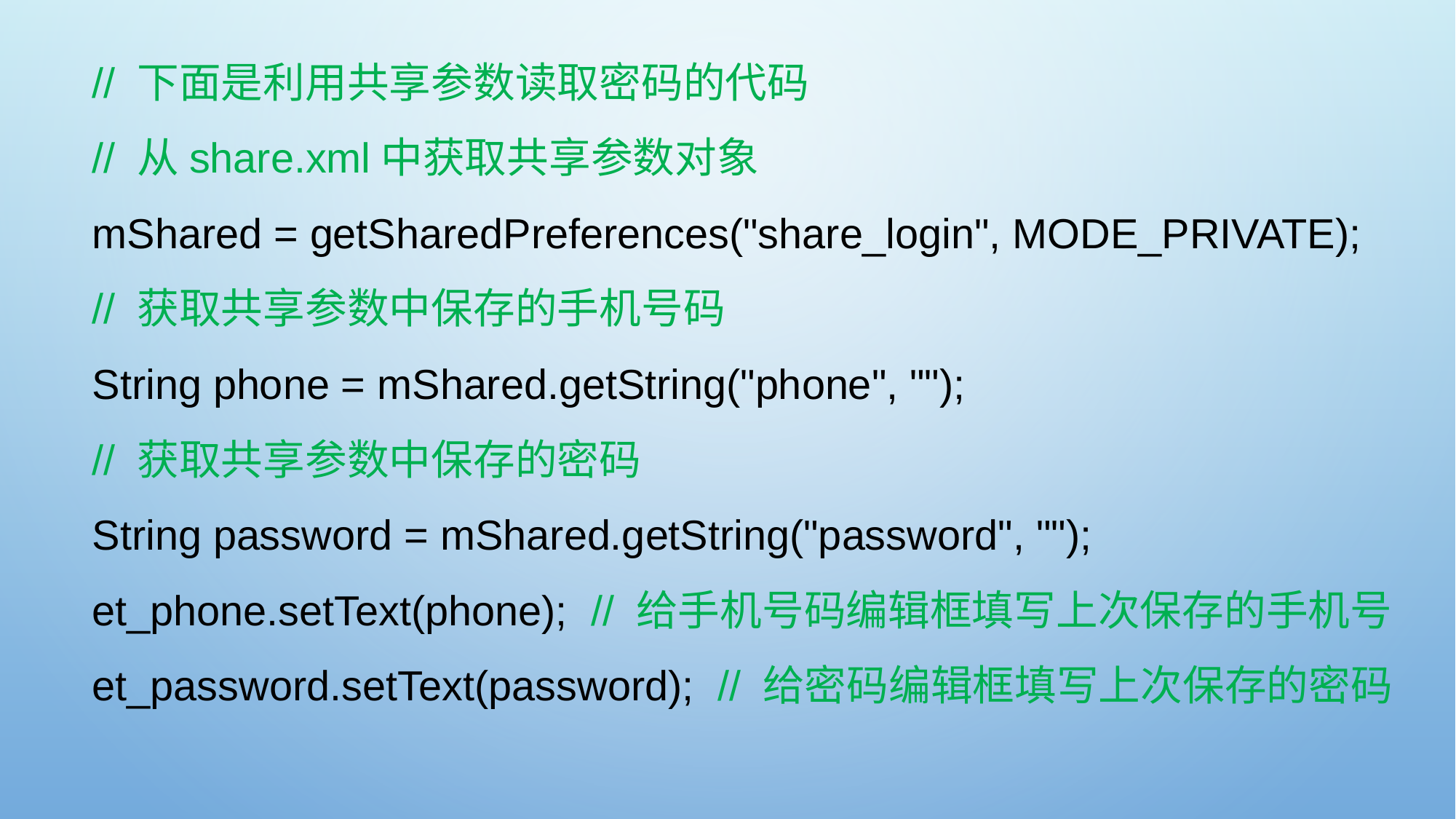

// 下面是利用共享参数读取密码的代码
    // 从share.xml中获取共享参数对象
    mShared = getSharedPreferences("share_login", MODE_PRIVATE);
    // 获取共享参数中保存的手机号码
    String phone = mShared.getString("phone", "");
    // 获取共享参数中保存的密码
    String password = mShared.getString("password", "");
    et_phone.setText(phone);  // 给手机号码编辑框填写上次保存的手机号
    et_password.setText(password);  // 给密码编辑框填写上次保存的密码